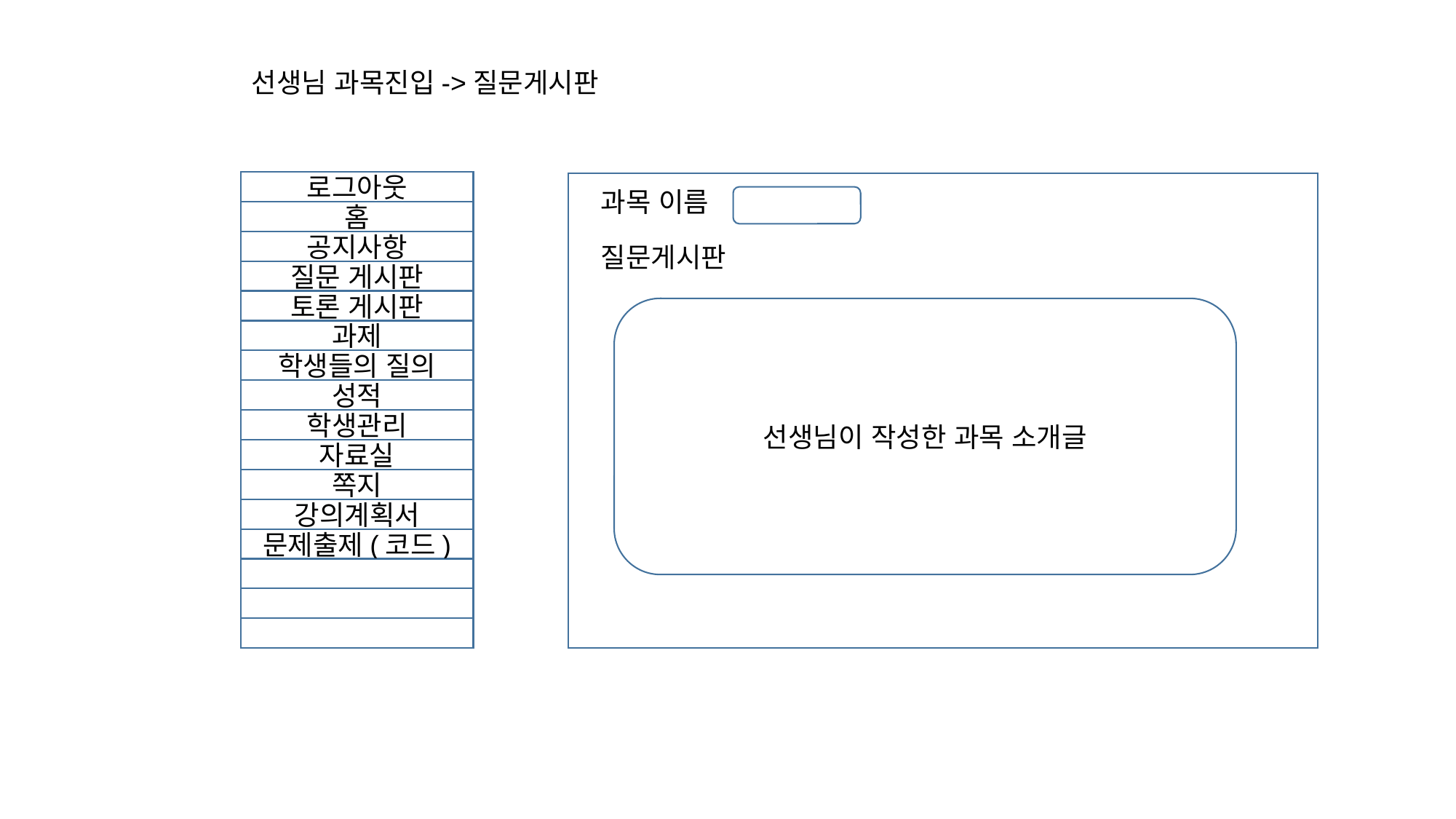

선생님 과목진입->질문게시판
로그아웃
홈
공지사항
질문 게시판
토론 게시판
과제
학생들의 질의
성적
학생관리
자료실
쪽지
강의계획서
문제출제(코드)

과목 이름

질문게시판
선생님이 작성한 과목 소개글